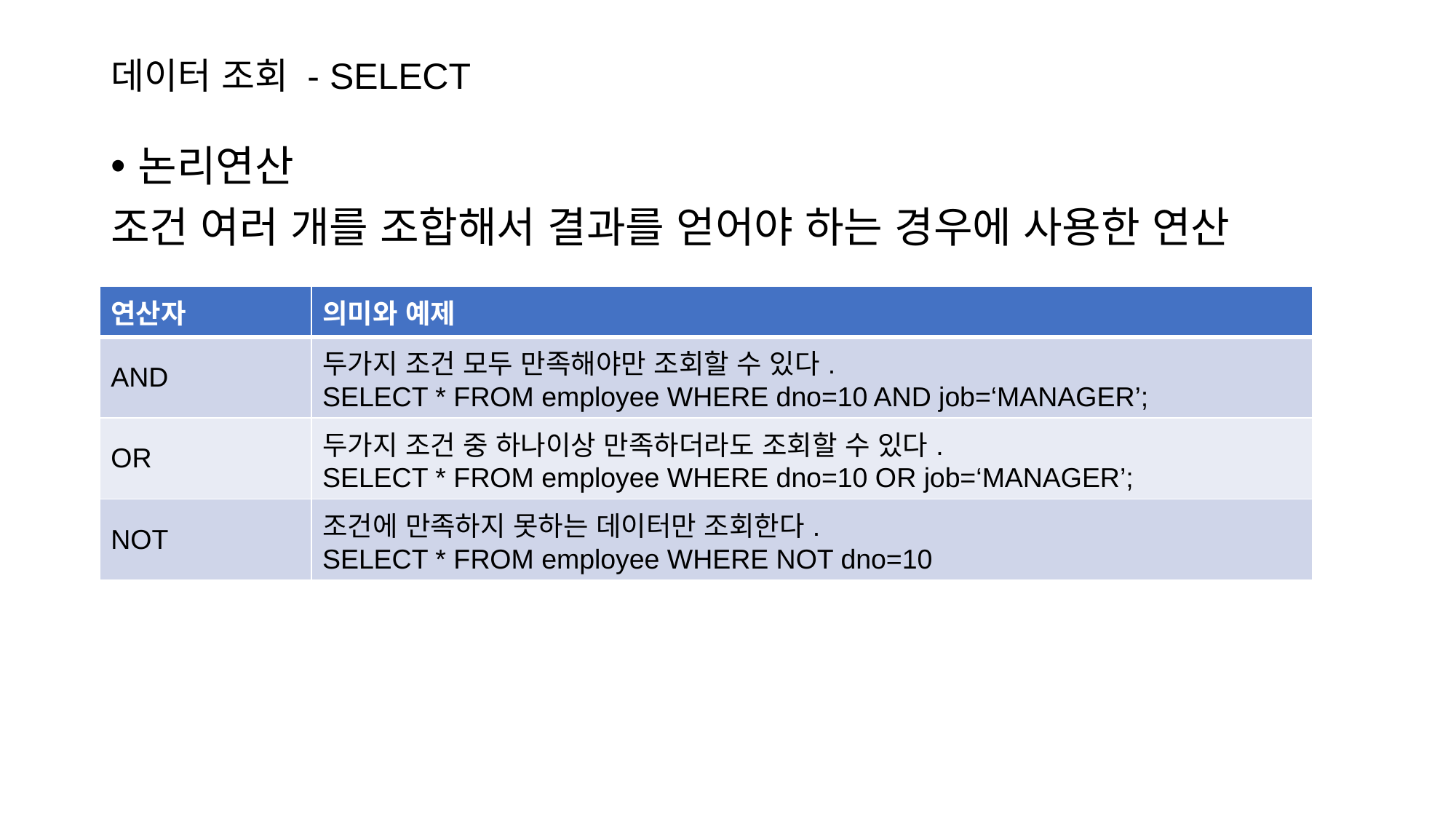

# 데이터 조회 - SELECT
논리연산
조건 여러 개를 조합해서 결과를 얻어야 하는 경우에 사용한 연산

| 연산자 | 의미와 예제 |
| --- | --- |
| AND | 두가지 조건 모두 만족해야만 조회할 수 있다. SELECT \* FROM employee WHERE dno=10 AND job=‘MANAGER’; |
| OR | 두가지 조건 중 하나이상 만족하더라도 조회할 수 있다. SELECT \* FROM employee WHERE dno=10 OR job=‘MANAGER’; |
| NOT | 조건에 만족하지 못하는 데이터만 조회한다. SELECT \* FROM employee WHERE NOT dno=10 |